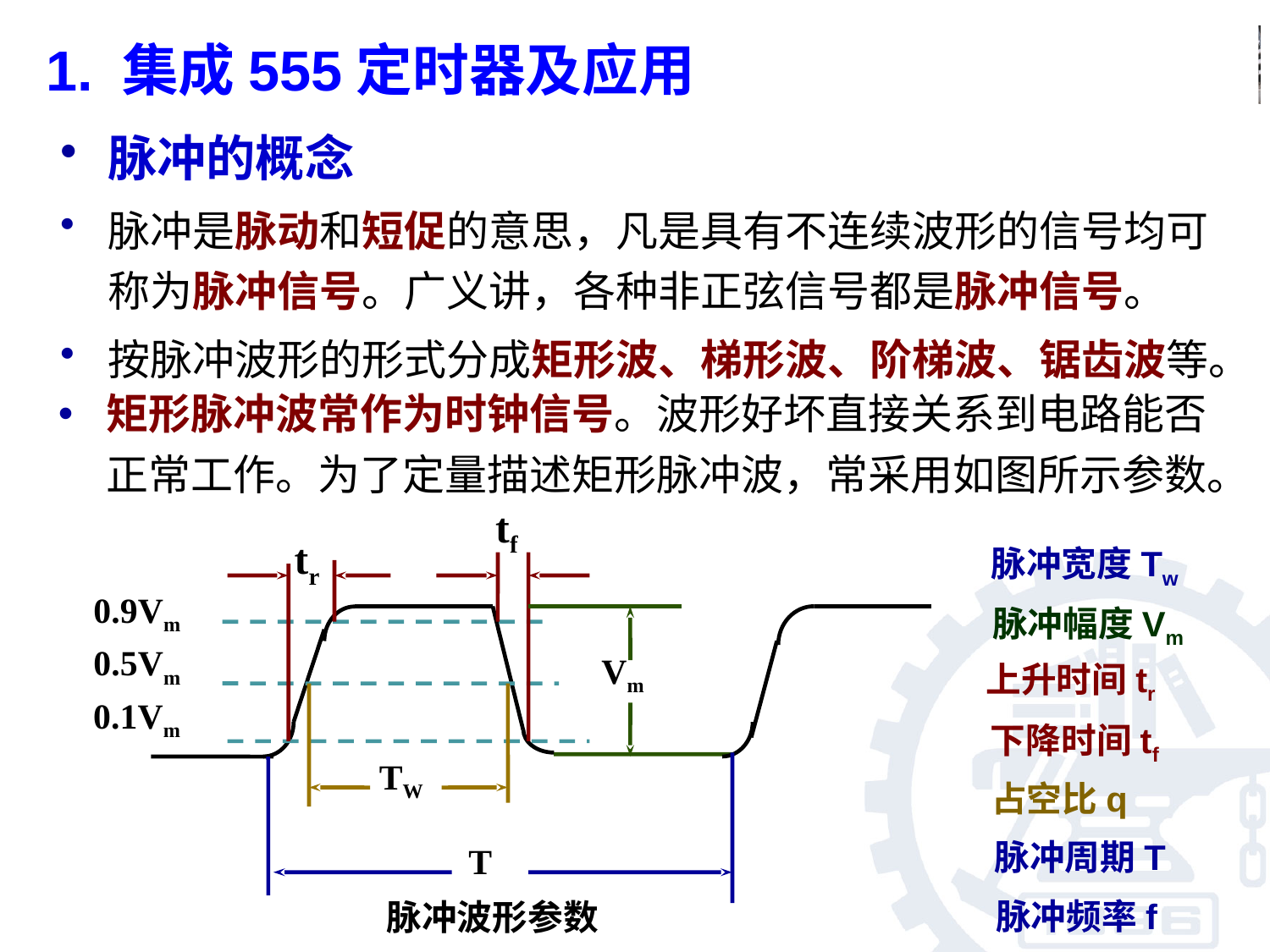

1. 集成555定时器及应用

脉冲的概念
脉冲是脉动和短促的意思，凡是具有不连续波形的信号均可称为脉冲信号。广义讲，各种非正弦信号都是脉冲信号。
按脉冲波形的形式分成矩形波、梯形波、阶梯波、锯齿波等。
矩形脉冲波常作为时钟信号。波形好坏直接关系到电路能否正常工作。为了定量描述矩形脉冲波，常采用如图所示参数。
tf
tr

0.9Vm

0.5Vm

Vm

0.1Vm

TW

T

脉冲波形参数
脉冲宽度Tw
脉冲幅度Vm
上升时间tr
下降时间tf
占空比q
脉冲周期T
脉冲频率f